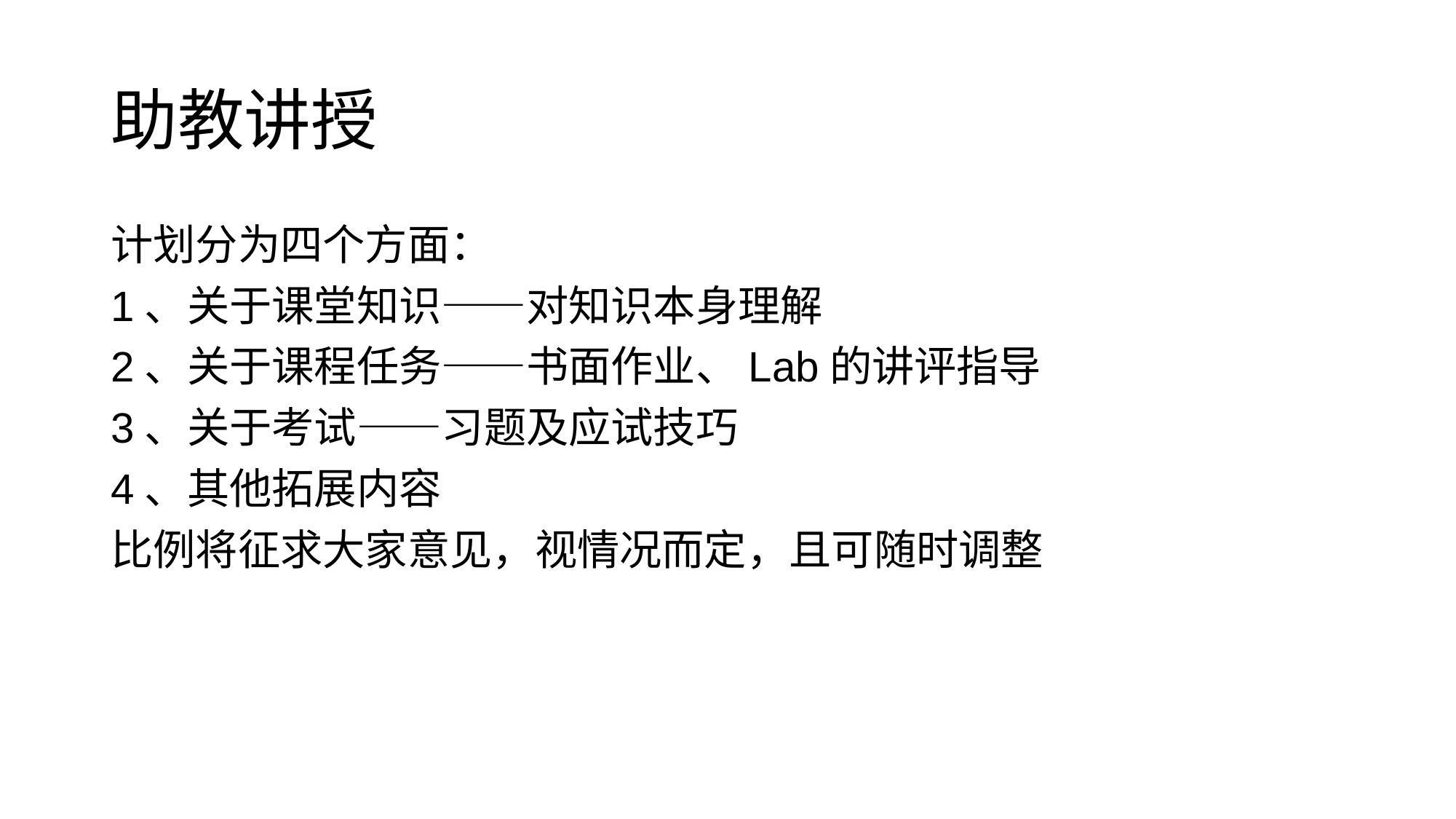

# 助教讲授
计划分为四个方面：
1、关于课堂知识——对知识本身理解
2、关于课程任务——书面作业、Lab的讲评指导
3、关于考试——习题及应试技巧
4、其他拓展内容
比例将征求大家意见，视情况而定，且可随时调整